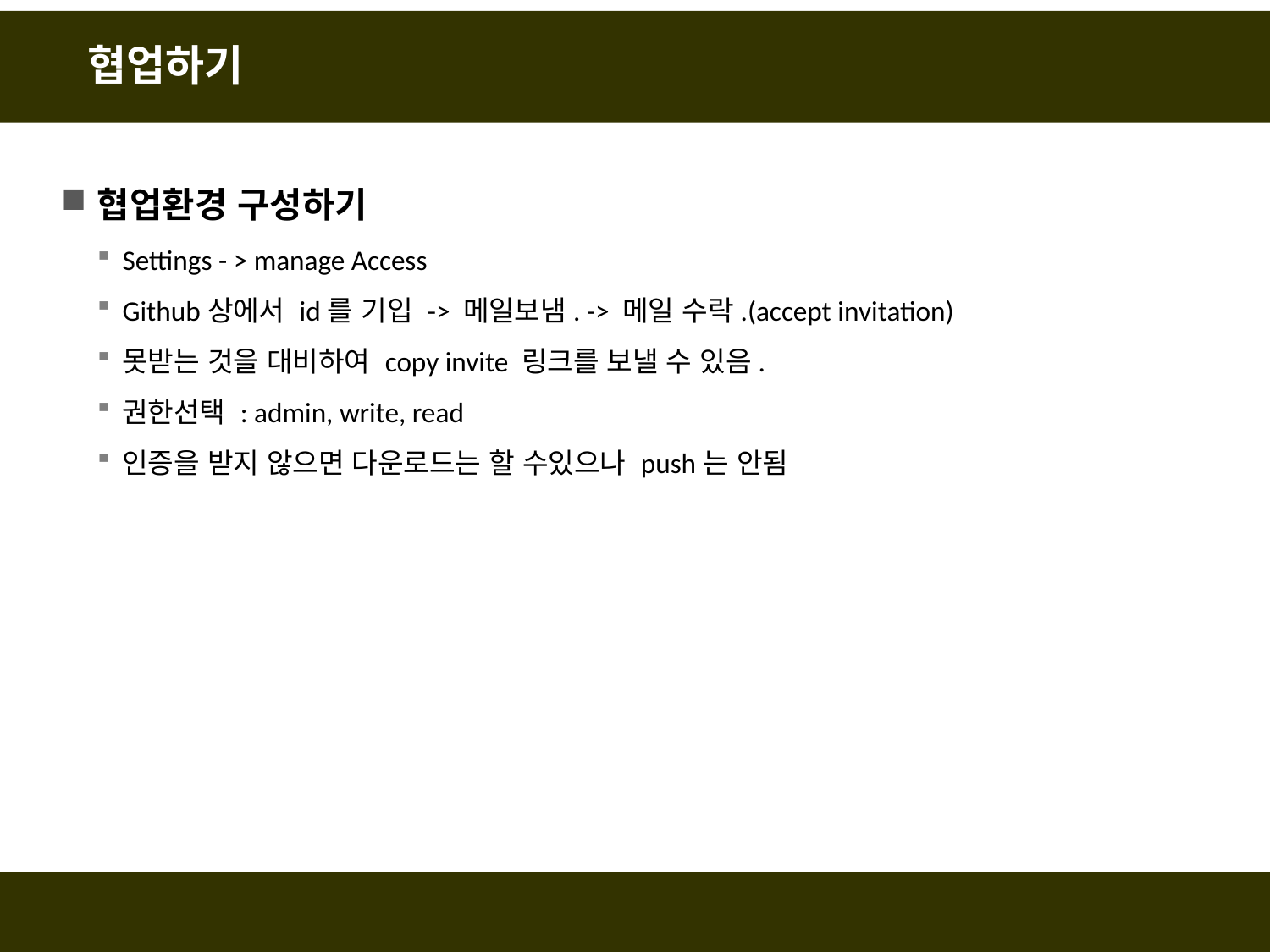

# 협업하기
협업환경 구성하기
Settings - > manage Access
Github상에서 id를 기입 -> 메일보냄. -> 메일 수락.(accept invitation)
못받는 것을 대비하여 copy invite 링크를 보낼 수 있음.
권한선택 : admin, write, read
인증을 받지 않으면 다운로드는 할 수있으나 push는 안됨